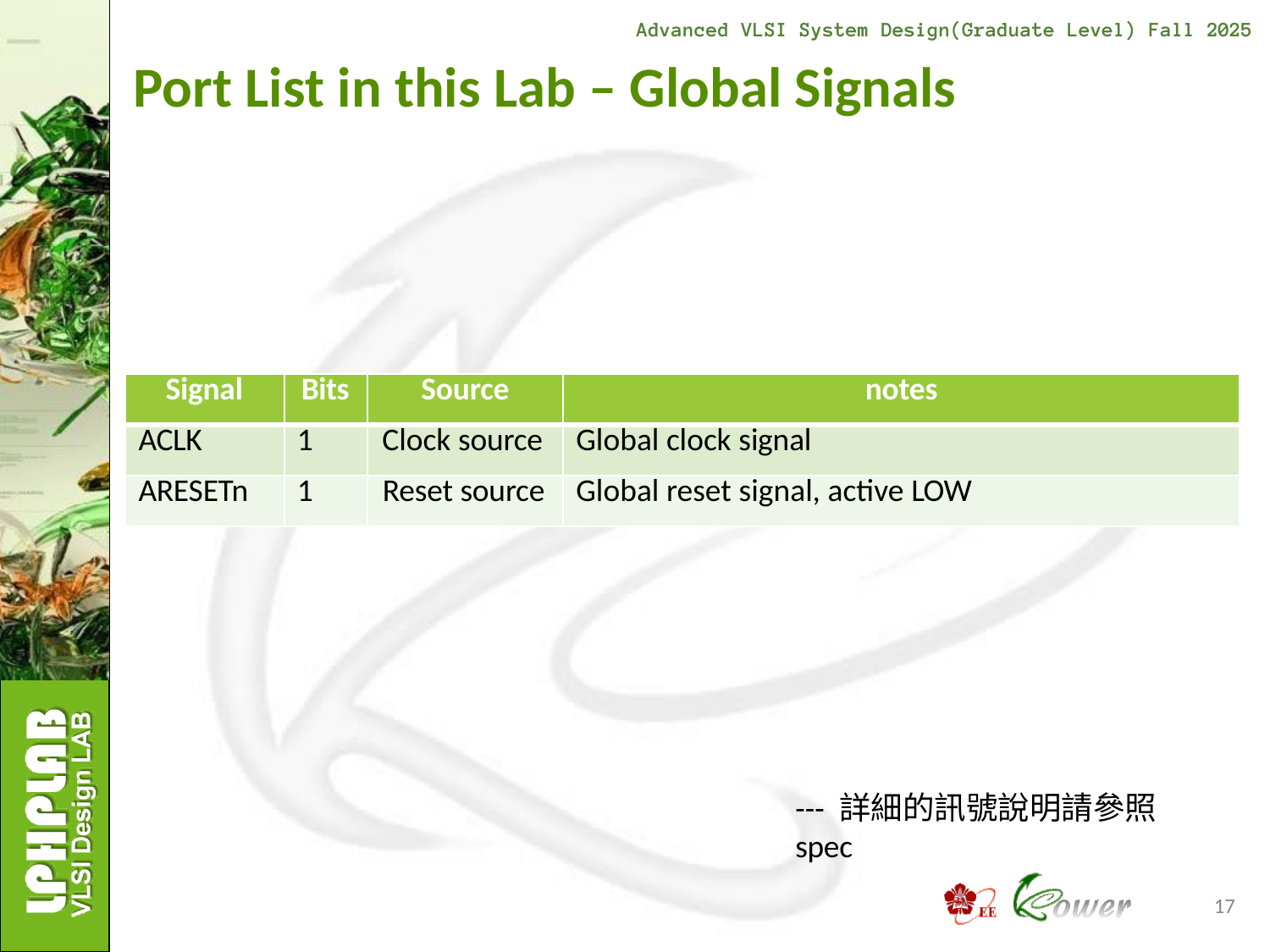

Advanced VLSI System Design(Graduate Level) Fall 2025
# Port List in this Lab – Global Signals
| Signal | Bits | Source | notes |
| --- | --- | --- | --- |
| ACLK | 1 | Clock source | Global clock signal |
| ARESETn | 1 | Reset source | Global reset signal, active LOW |
--- 詳細的訊號說明請參照spec
17